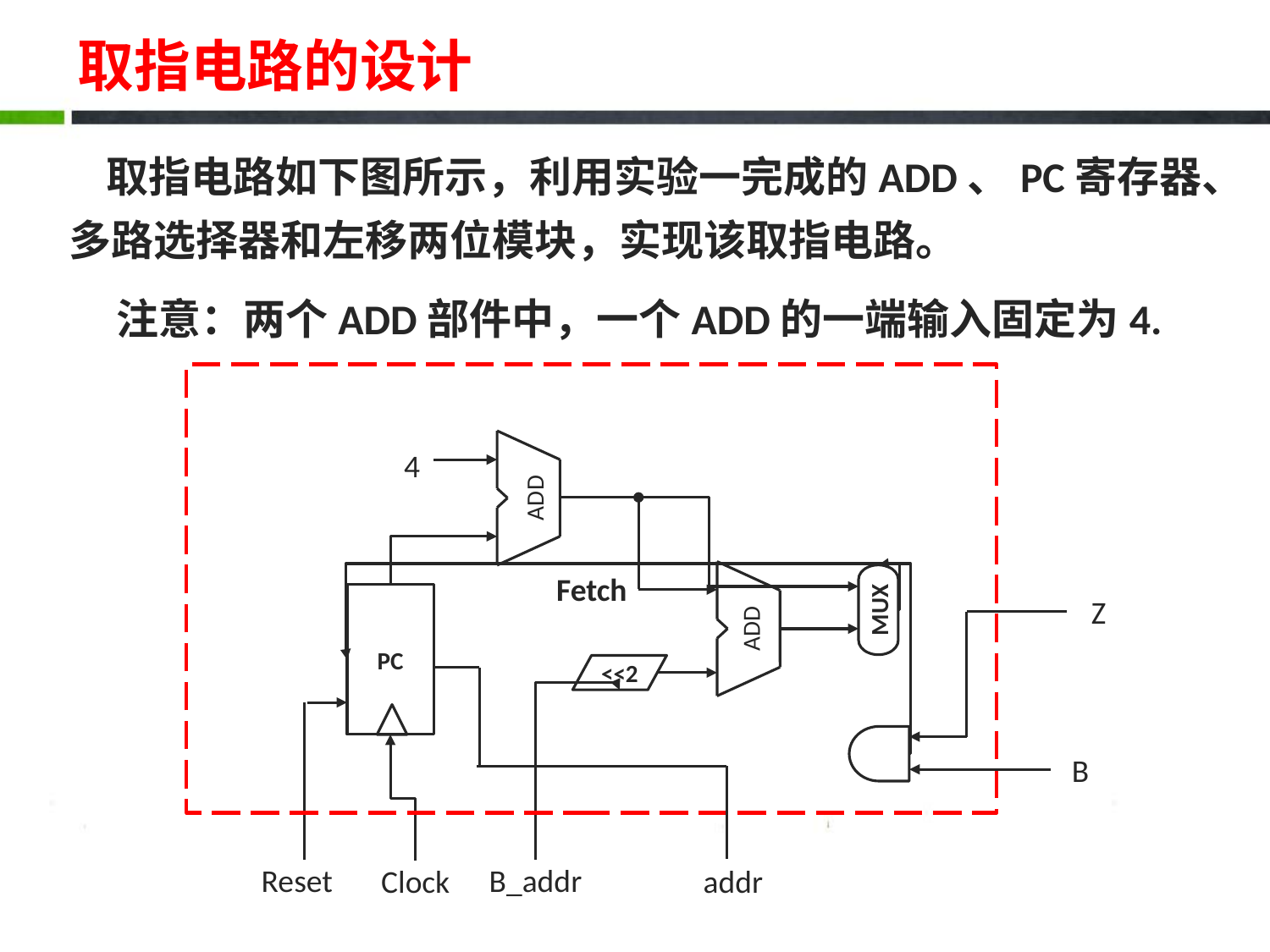

# 取指电路的设计
取指电路如下图所示，利用实验一完成的ADD、PC寄存器、多路选择器和左移两位模块，实现该取指电路。
注意：两个ADD部件中，一个ADD的一端输入固定为4.
Fetch

4
ADD

ADD
PC
MUX
Z
<<2

B
Reset
B_addr
Clock
addr